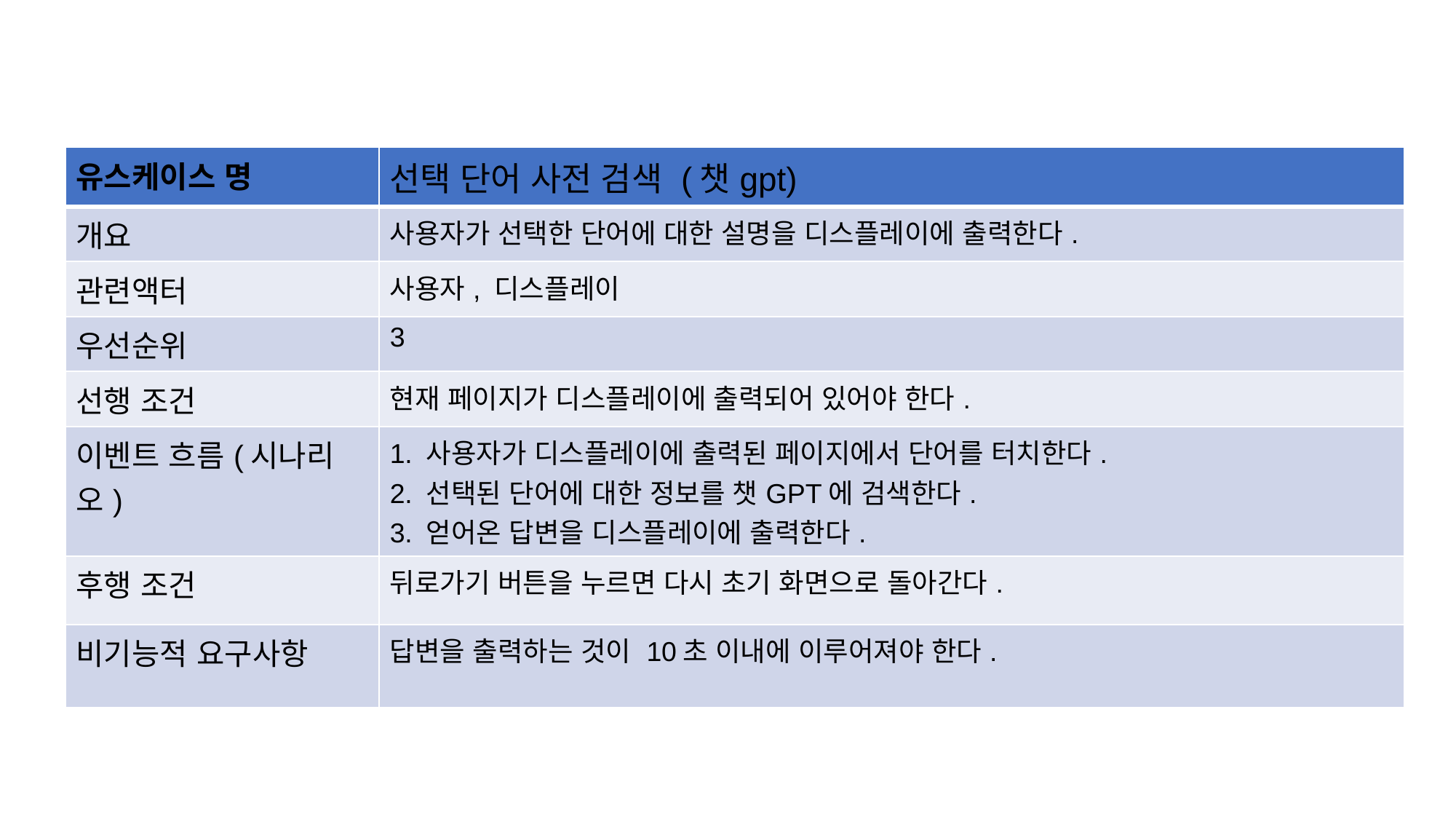

| 유스케이스 명 | 선택 단어 사전 검색 (챗gpt) |
| --- | --- |
| 개요 | 사용자가 선택한 단어에 대한 설명을 디스플레이에 출력한다. |
| 관련액터 | 사용자, 디스플레이 |
| 우선순위 | 3 |
| 선행 조건 | 현재 페이지가 디스플레이에 출력되어 있어야 한다. |
| 이벤트 흐름(시나리오) | 1. 사용자가 디스플레이에 출력된 페이지에서 단어를 터치한다. 2. 선택된 단어에 대한 정보를 챗GPT에 검색한다. 3. 얻어온 답변을 디스플레이에 출력한다. |
| 후행 조건 | 뒤로가기 버튼을 누르면 다시 초기 화면으로 돌아간다. |
| 비기능적 요구사항 | 답변을 출력하는 것이 10초 이내에 이루어져야 한다. |